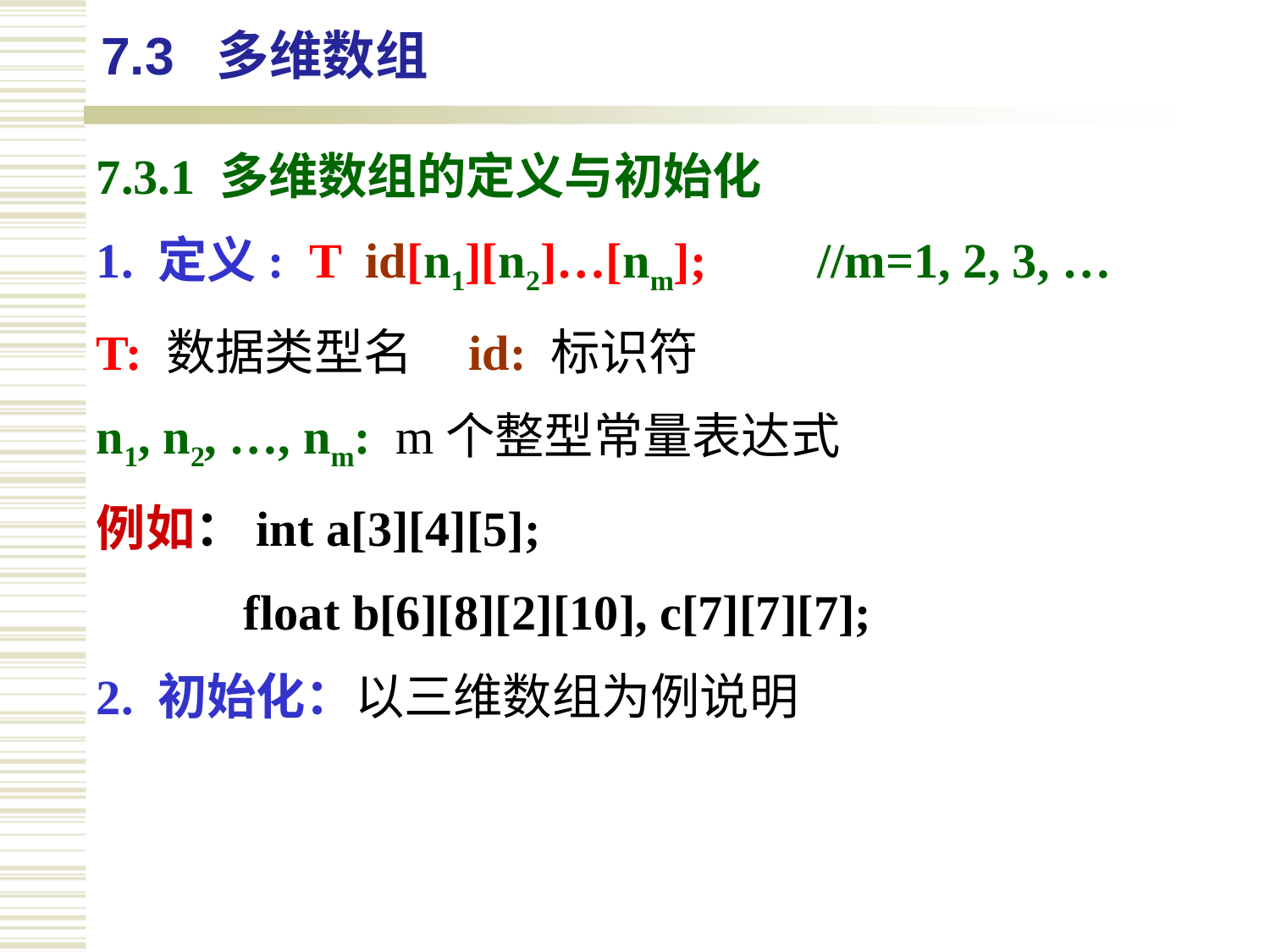

7.3  多维数组
7.3.1 多维数组的定义与初始化
1. 定义:  T  id[n1][n2]…[nm];         //m=1, 2, 3, …
T: 数据类型名    id: 标识符
n1, n2, …, nm:  m个整型常量表达式
例如：int a[3][4][5];
            float b[6][8][2][10], c[7][7][7];
2. 初始化：以三维数组为例说明